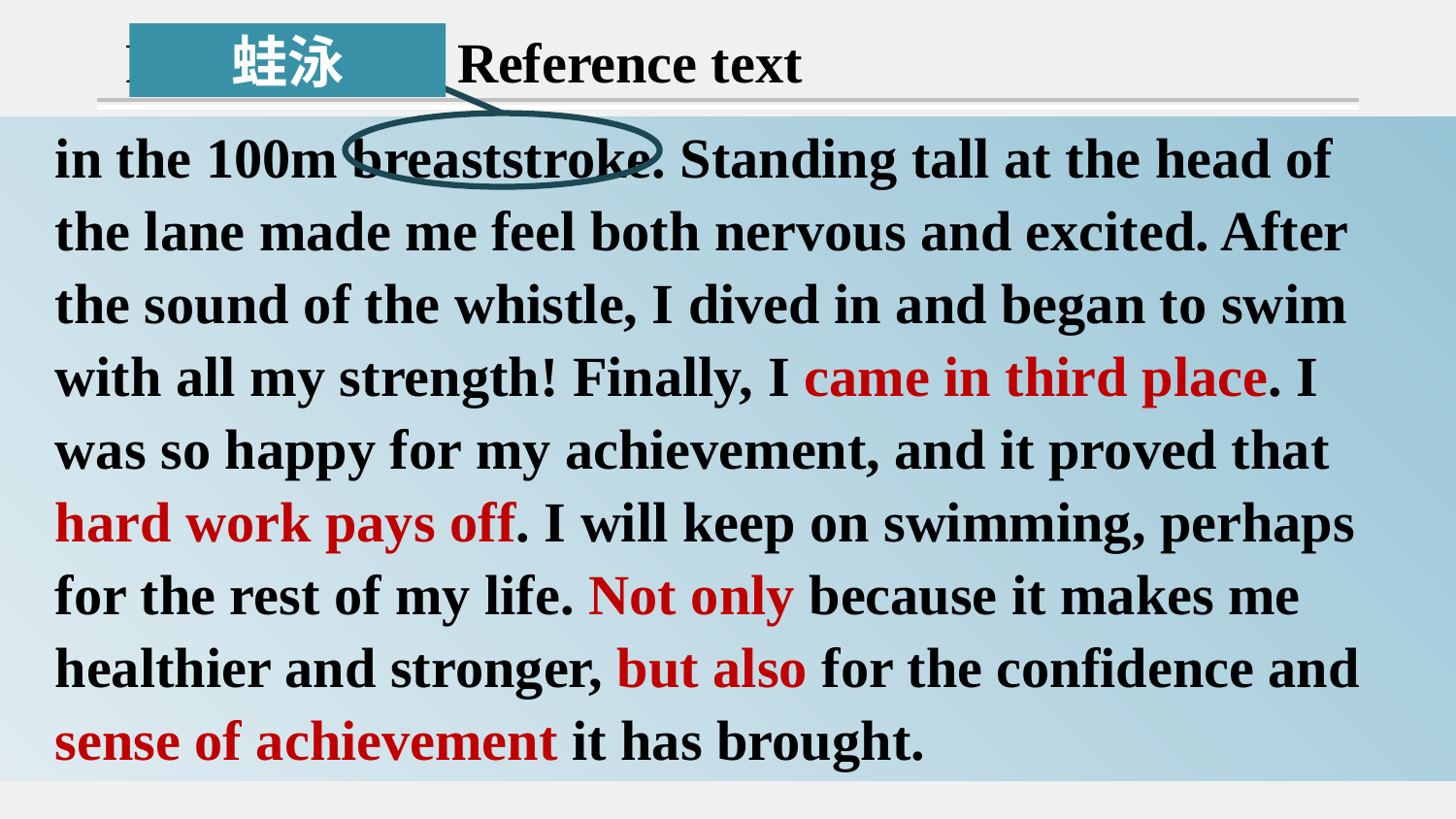

Post-writing: Reference text

蛙泳
in the 100m breaststroke. Standing tall at the head of the lane made me feel both nervous and excited. After the sound of the whistle, I dived in and began to swim with all my strength! Finally, I came in third place. I was so happy for my achievement, and it proved that
hard work pays off. I will keep on swimming, perhaps for the rest of my life. Not only because it makes me healthier and stronger, but also for the confidence and sense of achievement it has brought.